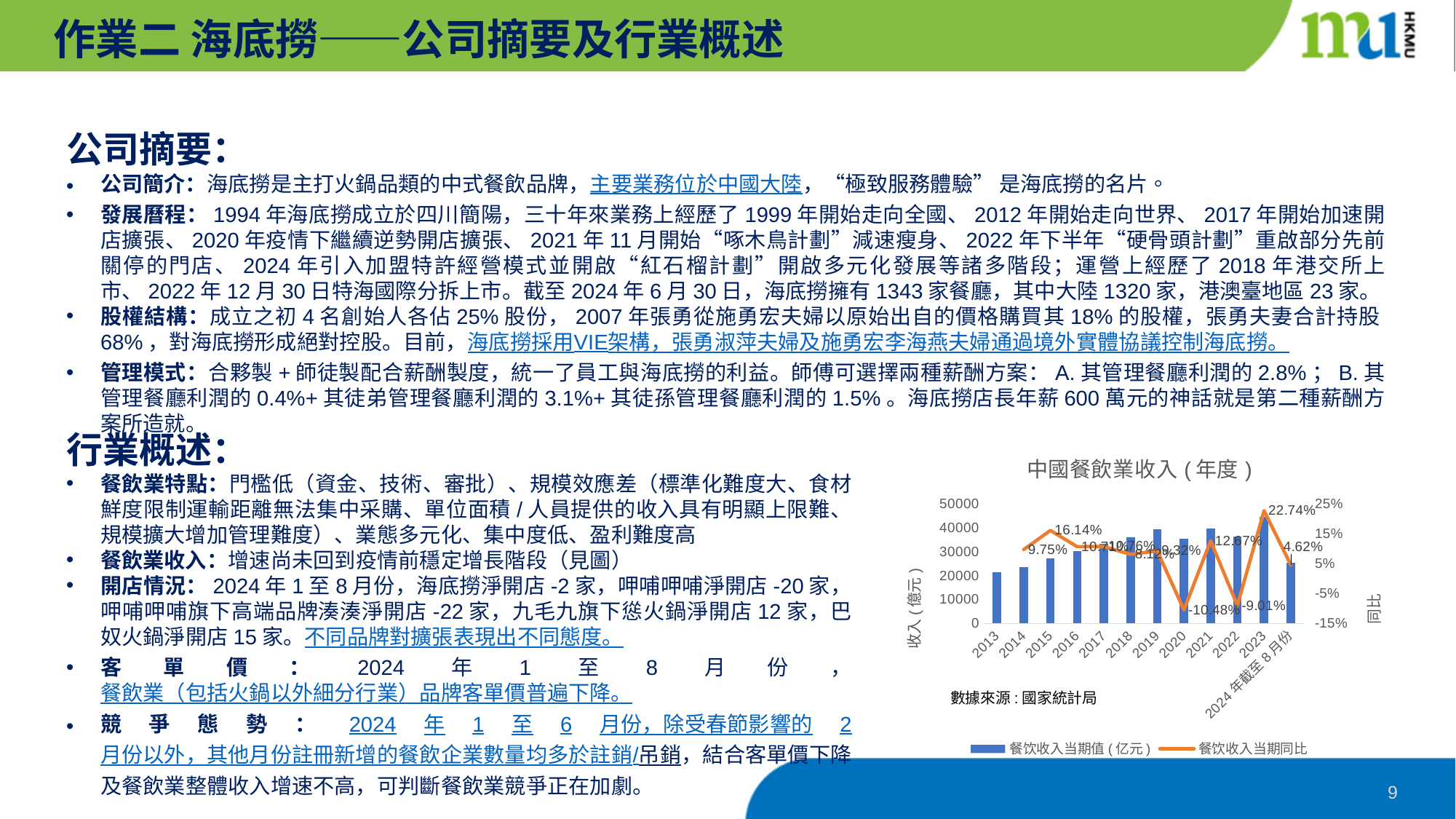

作業二 海底撈——公司摘要及行業概述
公司摘要：
公司簡介：海底撈是主打火鍋品類的中式餐飲品牌，主要業務位於中國大陸，“極致服務體驗” 是海底撈的名片。
發展曆程：1994年海底撈成立於四川簡陽，三十年來業務上經歷了1999年開始走向全國、2012年開始走向世界、2017年開始加速開店擴張、2020年疫情下繼續逆勢開店擴張、2021年11月開始“啄木鳥計劃”減速瘦身、2022年下半年“硬骨頭計劃”重啟部分先前關停的門店、2024年引入加盟特許經營模式並開啟“紅石榴計劃”開啟多元化發展等諸多階段；運營上經歷了2018年港交所上市、2022年12月30日特海國際分拆上市。截至2024年6月30日，海底撈擁有1343家餐廳，其中大陸1320家，港澳臺地區23家。
股權結構：成立之初4名創始人各佔25%股份，2007年張勇從施勇宏夫婦以原始出自的價格購買其18%的股權，張勇夫妻合計持股68%，對海底撈形成絕對控股。目前，海底撈採用VIE架構，張勇淑萍夫婦及施勇宏李海燕夫婦通過境外實體協議控制海底撈。
管理模式：合夥製+師徒製配合薪酬製度，統一了員工與海底撈的利益。師傅可選擇兩種薪酬方案：A.其管理餐廳利潤的2.8%；B.其管理餐廳利潤的0.4%+其徒弟管理餐廳利潤的3.1%+其徒孫管理餐廳利潤的1.5%。海底撈店長年薪600萬元的神話就是第二種薪酬方案所造就。
行業概述：
餐飲業特點：門檻低（資金、技術、審批）、規模效應差（標準化難度大、食材鮮度限制運輸距離無法集中采購、單位面積/人員提供的收入具有明顯上限難、 規模擴大增加管理難度）、業態多元化、集中度低、盈利難度高
餐飲業收入：增速尚未回到疫情前穩定增長階段（見圖）
開店情況：2024年1至8月份，海底撈淨開店-2家，呷哺呷哺淨開店-20家，呷哺呷哺旗下高端品牌湊湊淨開店-22家，九毛九旗下慫火鍋淨開店12家，巴奴火鍋淨開店15家。不同品牌對擴張表現出不同態度。
客單價：2024年1至8月份，餐飲業（包括火鍋以外細分行業）品牌客單價普遍下降。
競爭態勢：2024年1至6月份，除受春節影響的2月份以外，其他月份註冊新增的餐飲企業數量均多於註銷/吊銷，結合客單價下降及餐飲業整體收入增速不高，可判斷餐飲業競爭正在加劇。

### Chart: 中國餐飲業收入(年度)

| Category | 餐饮收入当期值(亿元) | 餐饮收入当期同比 |
|---|---|---|
| 2013 | 21362.399999999998 | None |
| 2014 | 23445.8 | 0.0975264951503576 |
| 2015 | 27230.9 | 0.1614404285628983 |
| 2016 | 30147.699999999997 | 0.10711360990639296 |
| 2017 | 33392.5 | 0.10763010113541016 |
| 2018 | 36103.2 | 0.08117691098300517 |
| 2019 | 39469.399999999994 | 0.09323827250770012 |
| 2020 | 35332.9 | -0.10480270792056612 |
| 2021 | 39809.5 | 0.1266977802557956 |
| 2022 | 36223.1 | -0.09008904909632132 |
| 2023 | 44460.4 | 0.2274046119741271 |
| 2024年截至8月份 | 25516.399999999998 | 0.046225757513633114 |
數據來源:國家統計局